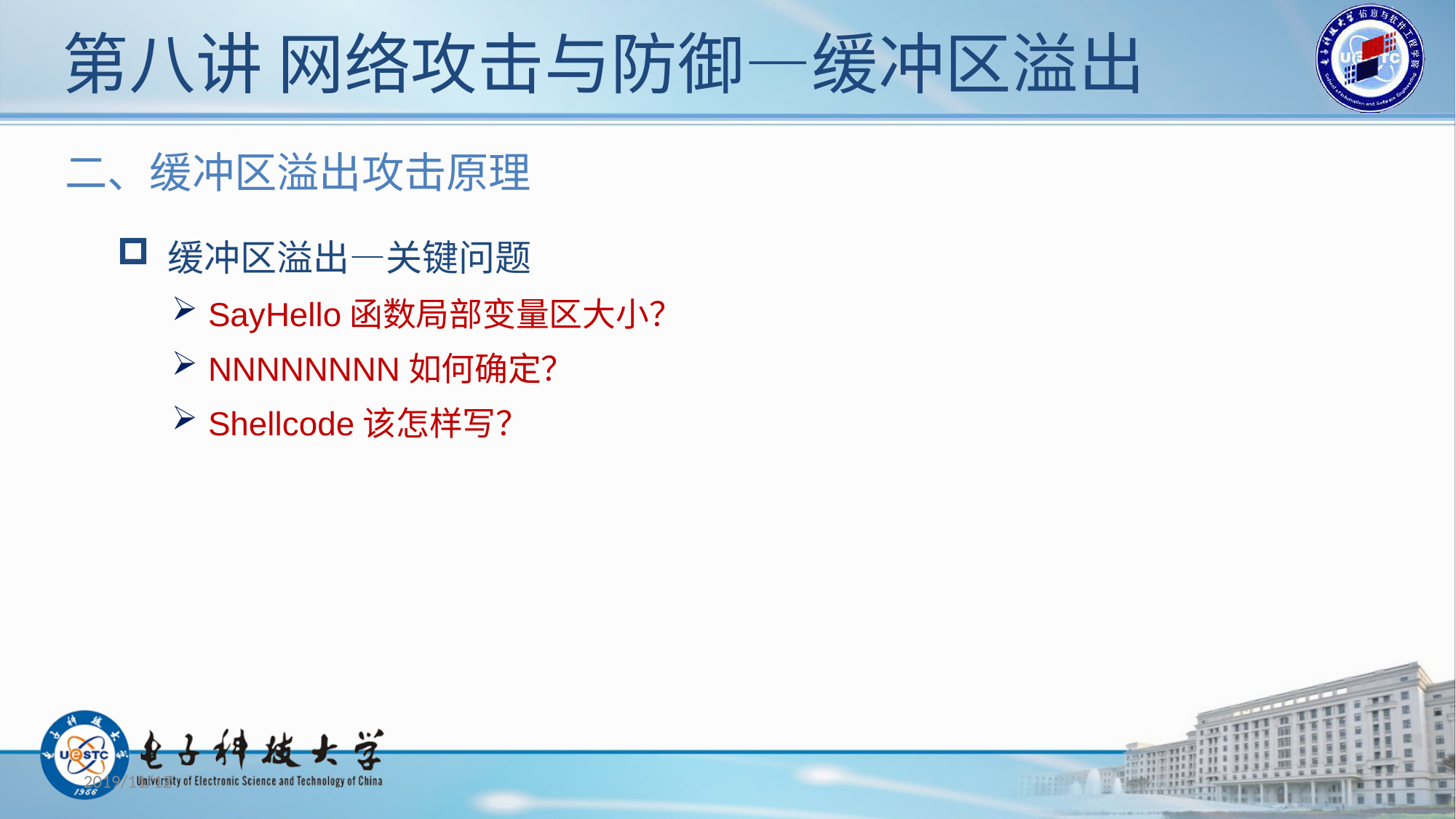

# 第八讲 网络攻击与防御—缓冲区溢出
二、缓冲区溢出攻击原理
 缓冲区溢出—关键问题
 SayHello函数局部变量区大小？
 NNNNNNNN如何确定？
 Shellcode该怎样写？
2019/11/12